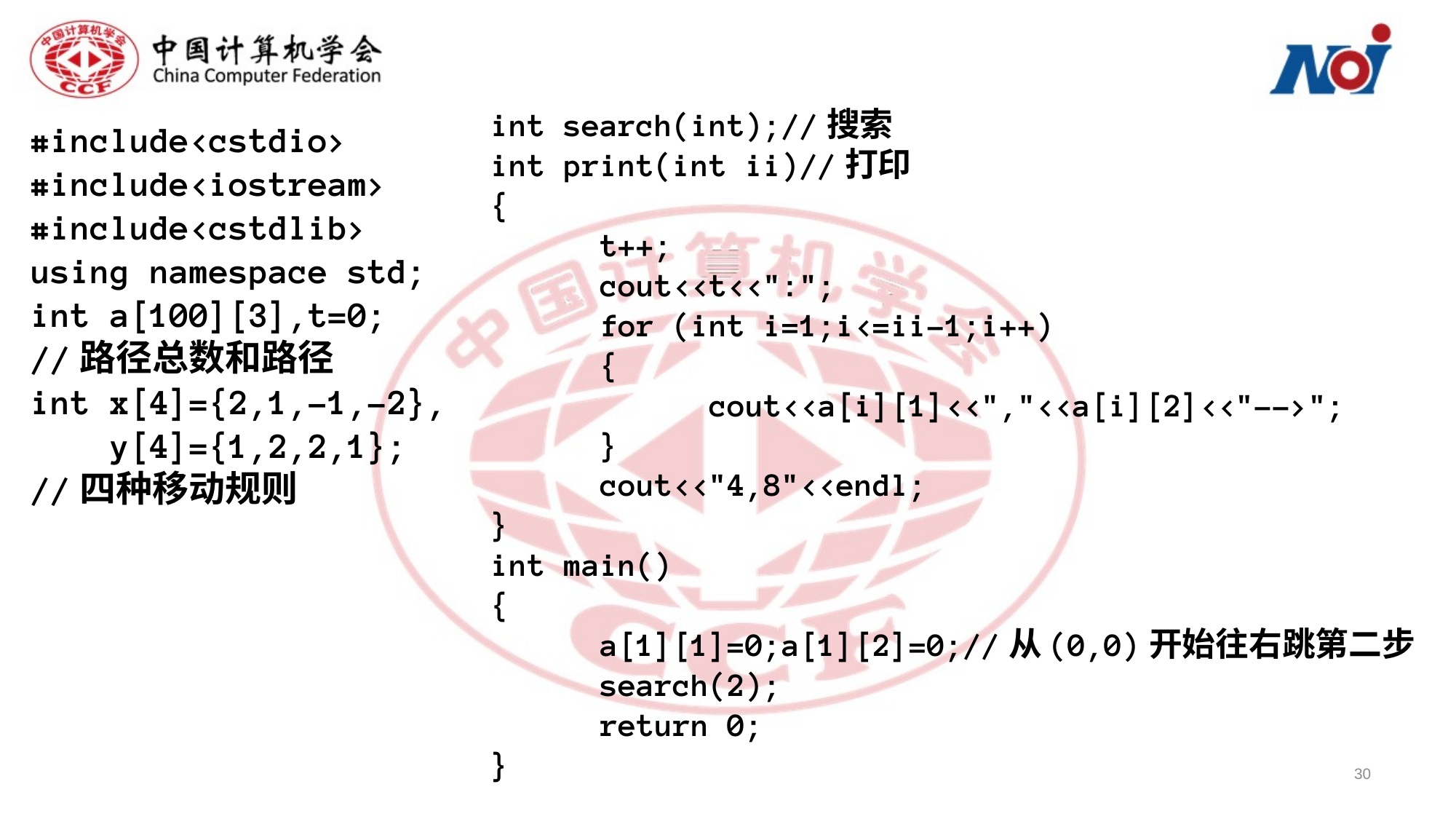

int search(int);//搜索
int print(int ii)//打印
{
	t++;
	cout<<t<<":";
	for (int i=1;i<=ii-1;i++)
	{
		cout<<a[i][1]<<","<<a[i][2]<<"-->";
	}
	cout<<"4,8"<<endl;
}
int main()
{
	a[1][1]=0;a[1][2]=0;//从(0,0)开始往右跳第二步
	search(2);
	return 0;
}
#include<cstdio>
#include<iostream>
#include<cstdlib>
using namespace std;
int a[100][3],t=0;
//路径总数和路径
int x[4]={2,1,-1,-2},
    y[4]={1,2,2,1};
//四种移动规则
30